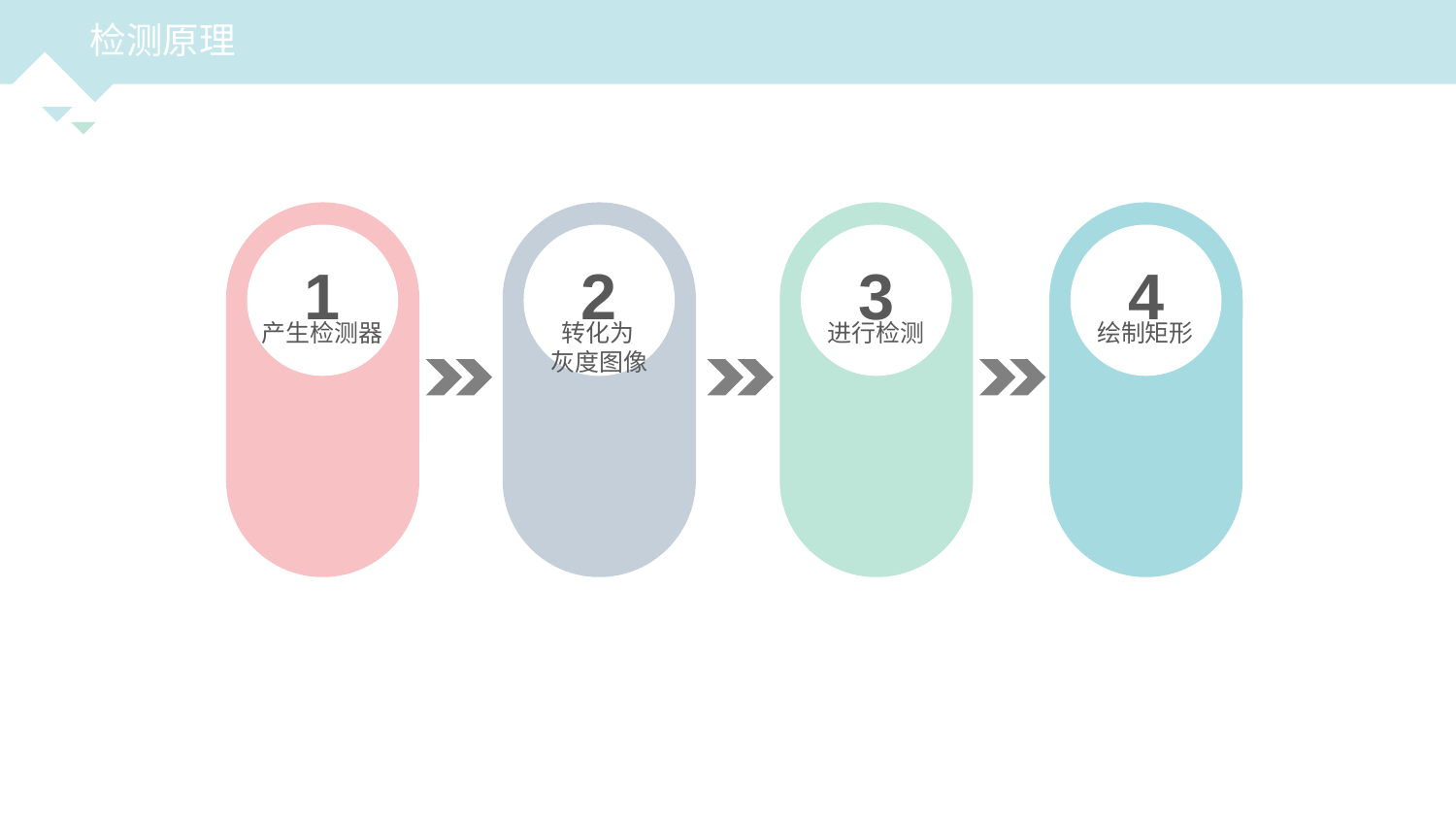

检测原理
1

产生检测器
2

 转化为
灰度图像
3

进行检测
4

绘制矩形